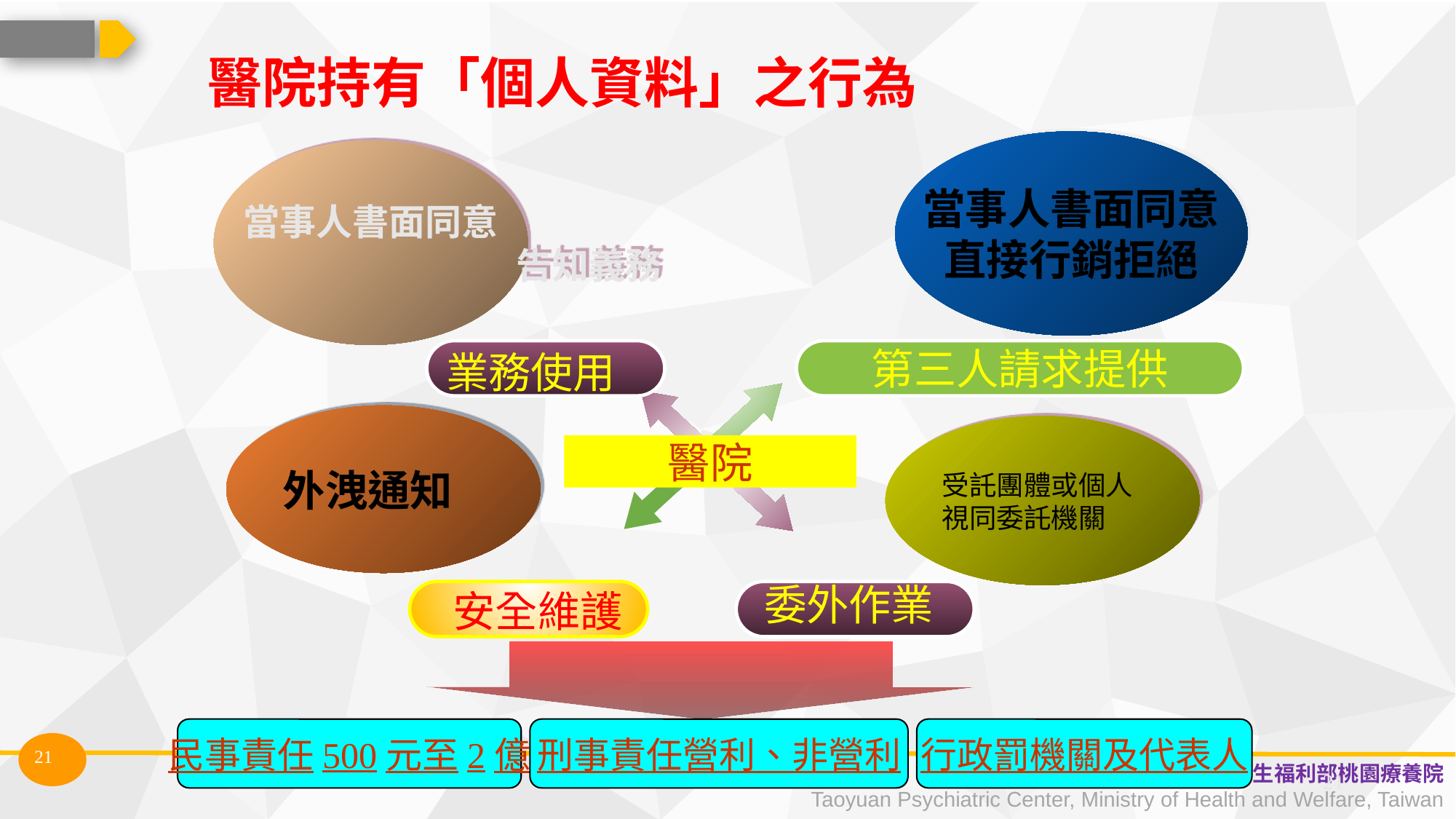

醫院持有「個人資料」之行為
當事人書面同意
直接行銷拒絕
當事人書面同意
告知義務

第三人請求提供

業務使用

外洩通知
受託團體或個人
視同委託機關
醫院

委外作業
安全維護

民事責任500元至2億
刑事責任營利、非營利
行政罰機關及代表人
21